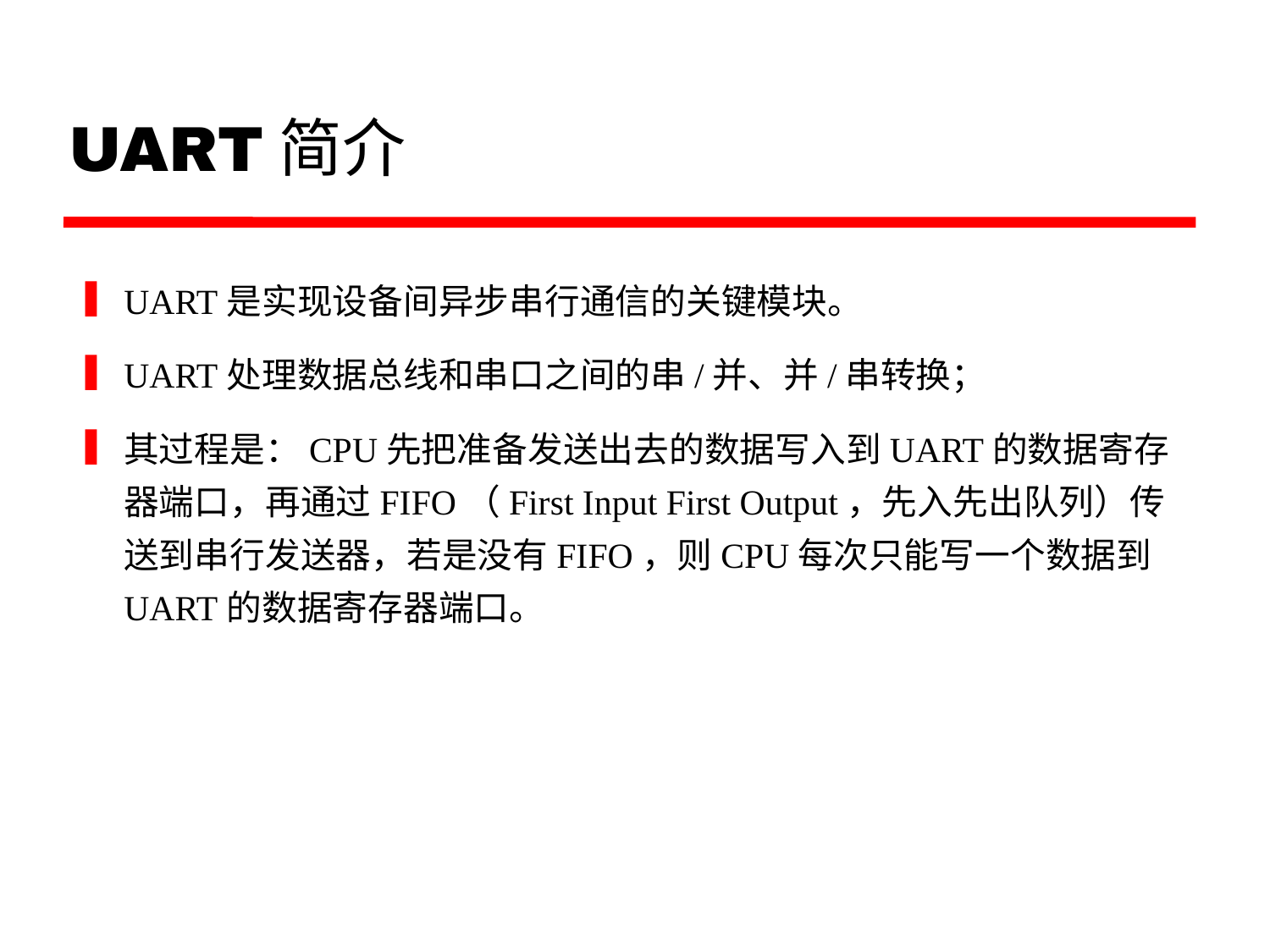

# UART简介
UART是实现设备间异步串行通信的关键模块。
UART处理数据总线和串口之间的串/并、并/串转换；
其过程是：CPU先把准备发送出去的数据写入到UART的数据寄存器端口，再通过FIFO（First Input First Output，先入先出队列）传送到串行发送器，若是没有FIFO，则CPU每次只能写一个数据到UART的数据寄存器端口。